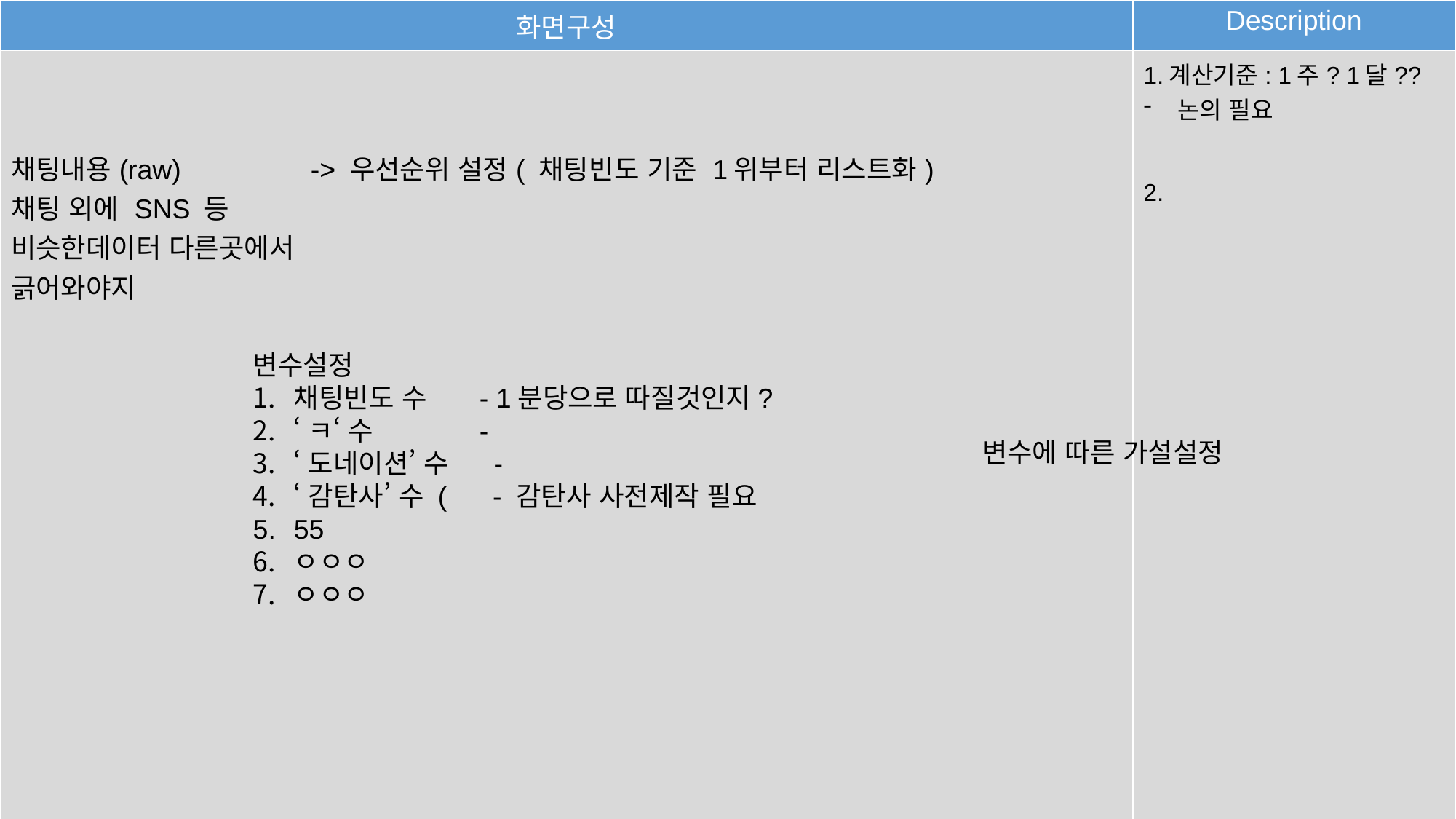

| 화면구성 | Description |
| --- | --- |
| 채팅내용(raw) -> 우선순위 설정( 채팅빈도 기준 1위부터 리스트화) 채팅 외에 SNS 등 비슷한데이터 다른곳에서 긁어와야지 | 1.계산기준: 1주? 1달?? 논의 필요 2. |
변수설정
채팅빈도 수      - 1분당으로 따질것인지?
‘ㅋ‘ 수             -
‘도네이션’ 수     -
‘감탄사’ 수 (      - 감탄사 사전제작 필요
55
ㅇㅇㅇ
ㅇㅇㅇ

변수에 따른 가설설정